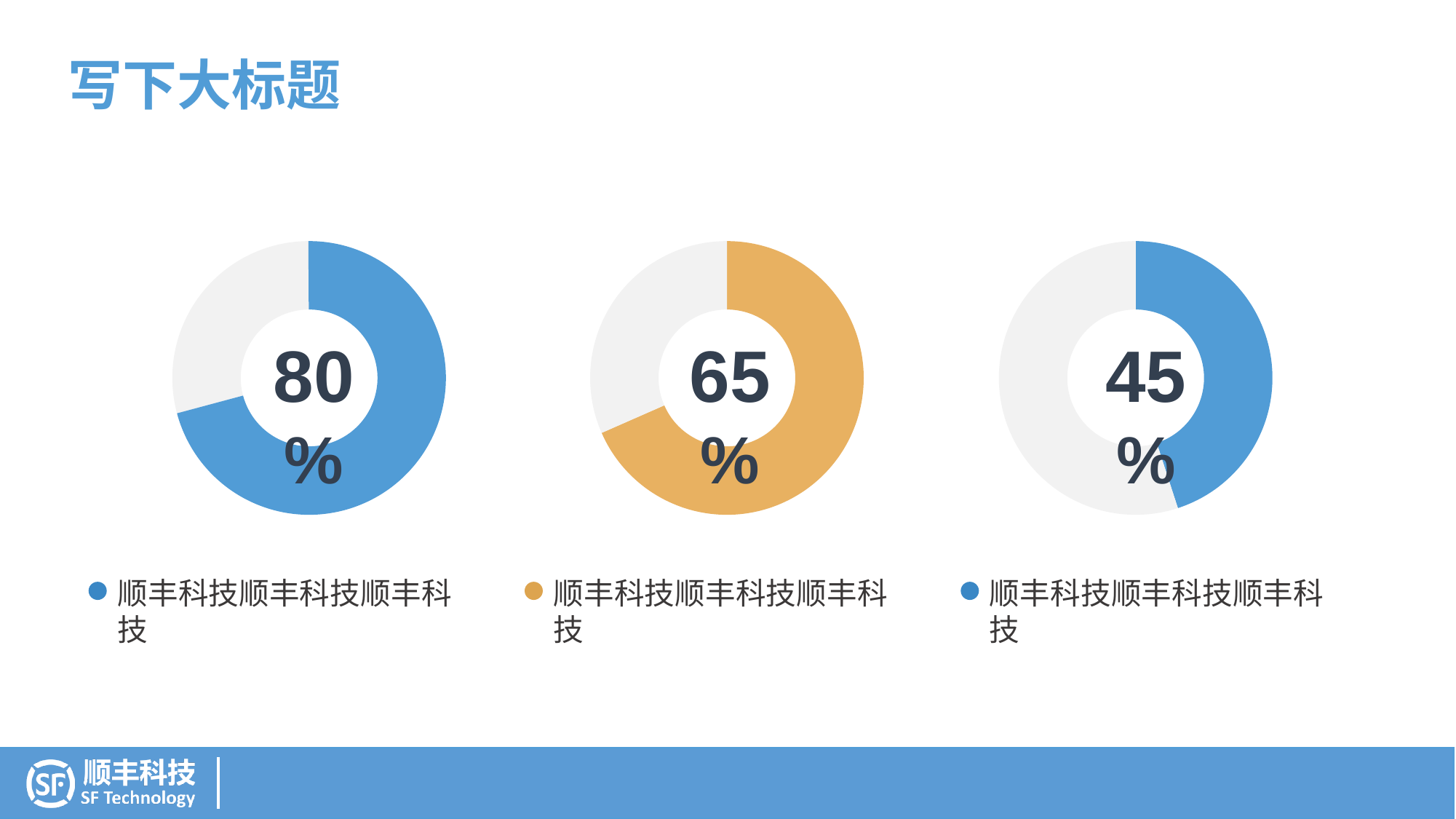

写下大标题

### Chart

| Category | 销售额 |
|---|---|
| 第一季度 | 8.200000000000001 |
| 第二季度 | 20.0 |

### Chart

| Category | 销售额 |
|---|---|
| 第一季度 | 65.0 |
| 第二季度 | 30.0 |

### Chart

| Category | 销售额 |
|---|---|
| 第一季度 | 45.0 |
| 第二季度 | 55.0 |
45%
80%
65%
顺丰科技顺丰科技顺丰科技
顺丰科技顺丰科技顺丰科技
顺丰科技顺丰科技顺丰科技